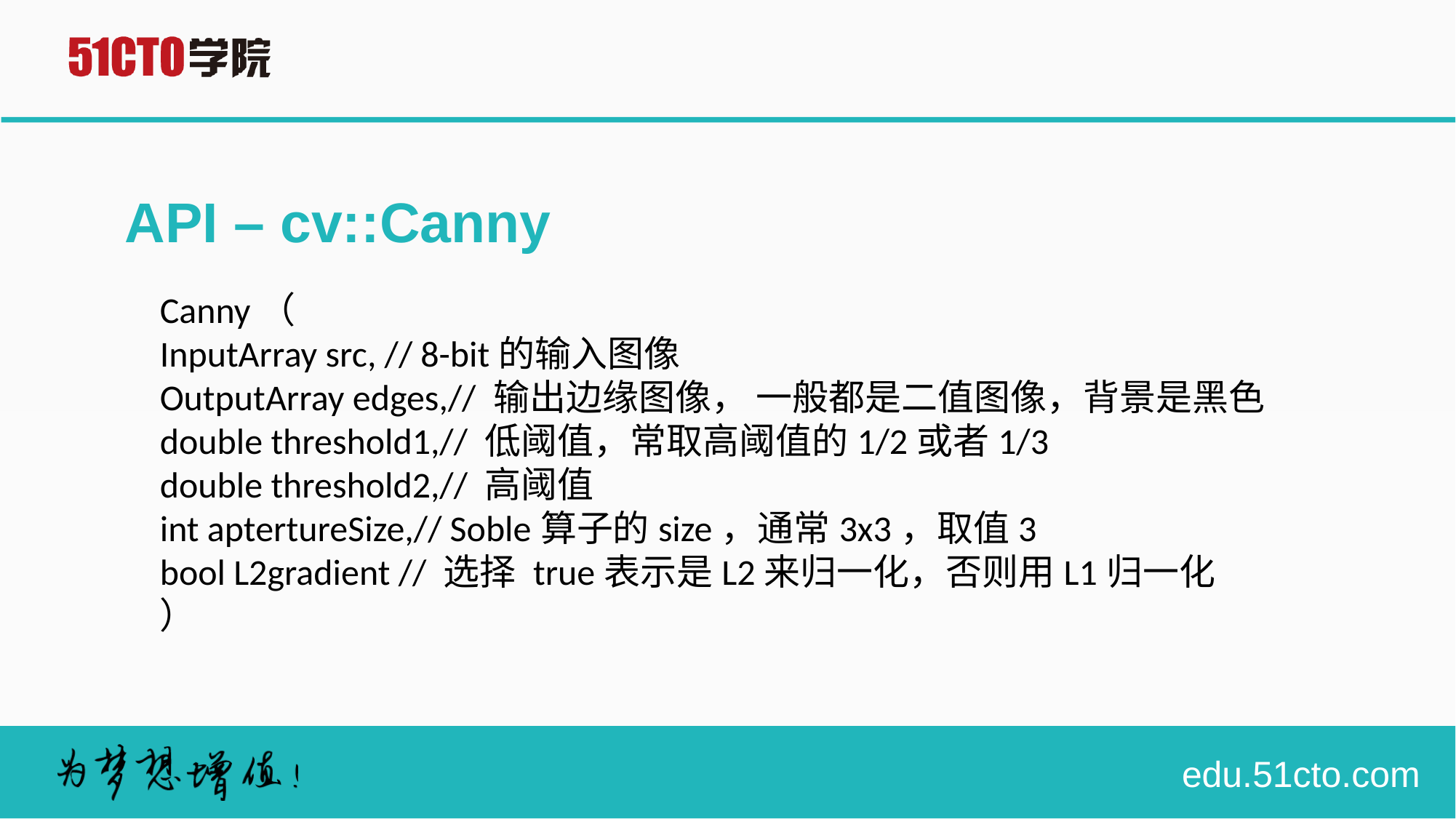

# API – cv::Canny
Canny（
InputArray src, // 8-bit的输入图像
OutputArray edges,// 输出边缘图像， 一般都是二值图像，背景是黑色
double threshold1,// 低阈值，常取高阈值的1/2或者1/3
double threshold2,// 高阈值
int aptertureSize,// Soble算子的size，通常3x3，取值3
bool L2gradient // 选择 true表示是L2来归一化，否则用L1归一化
）